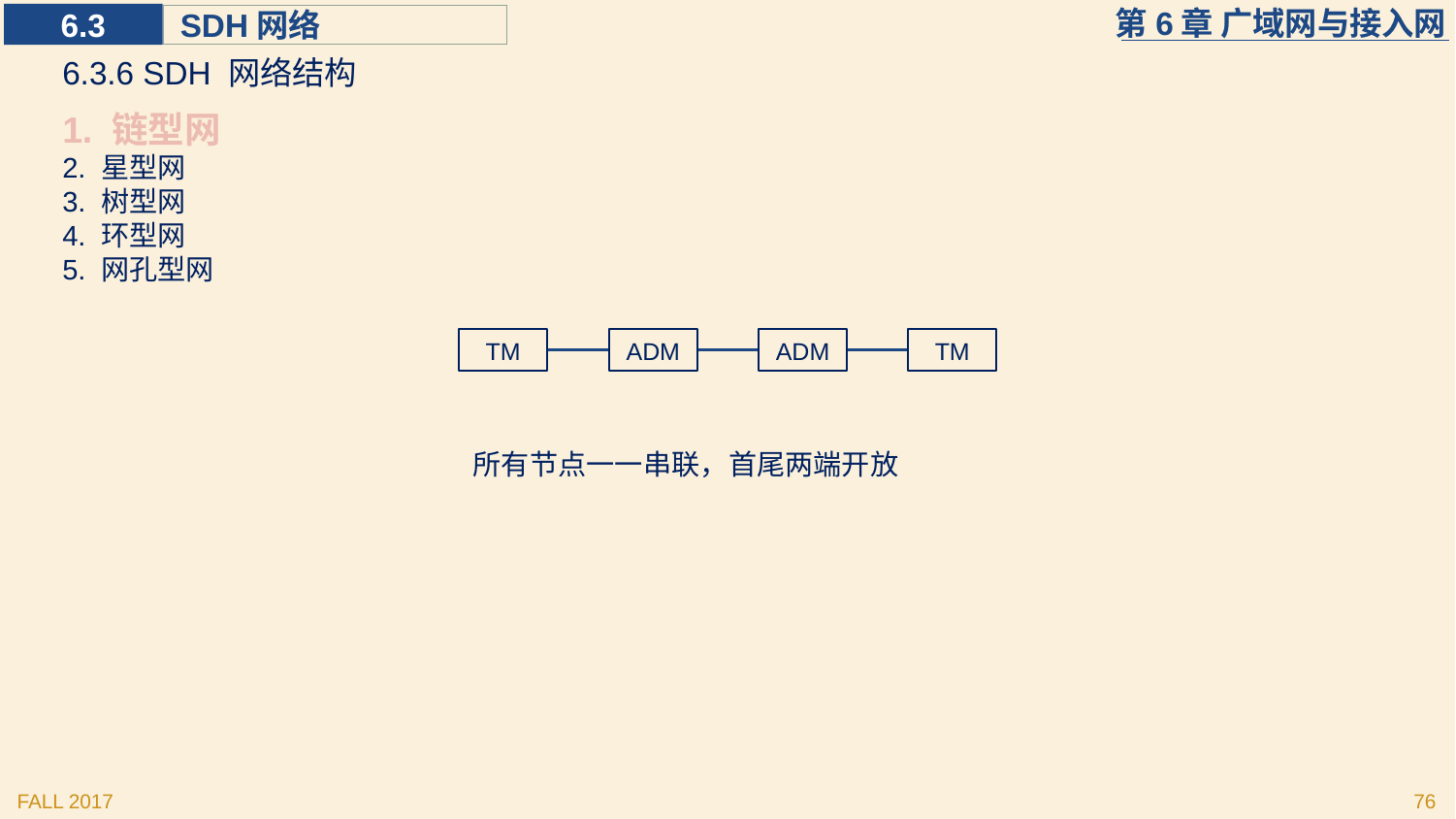

6.3.6 SDH 网络结构
1. 链型网
2. 星型网
3. 树型网
4. 环型网
5. 网孔型网
TM
ADM
ADM
TM
所有节点一一串联，首尾两端开放